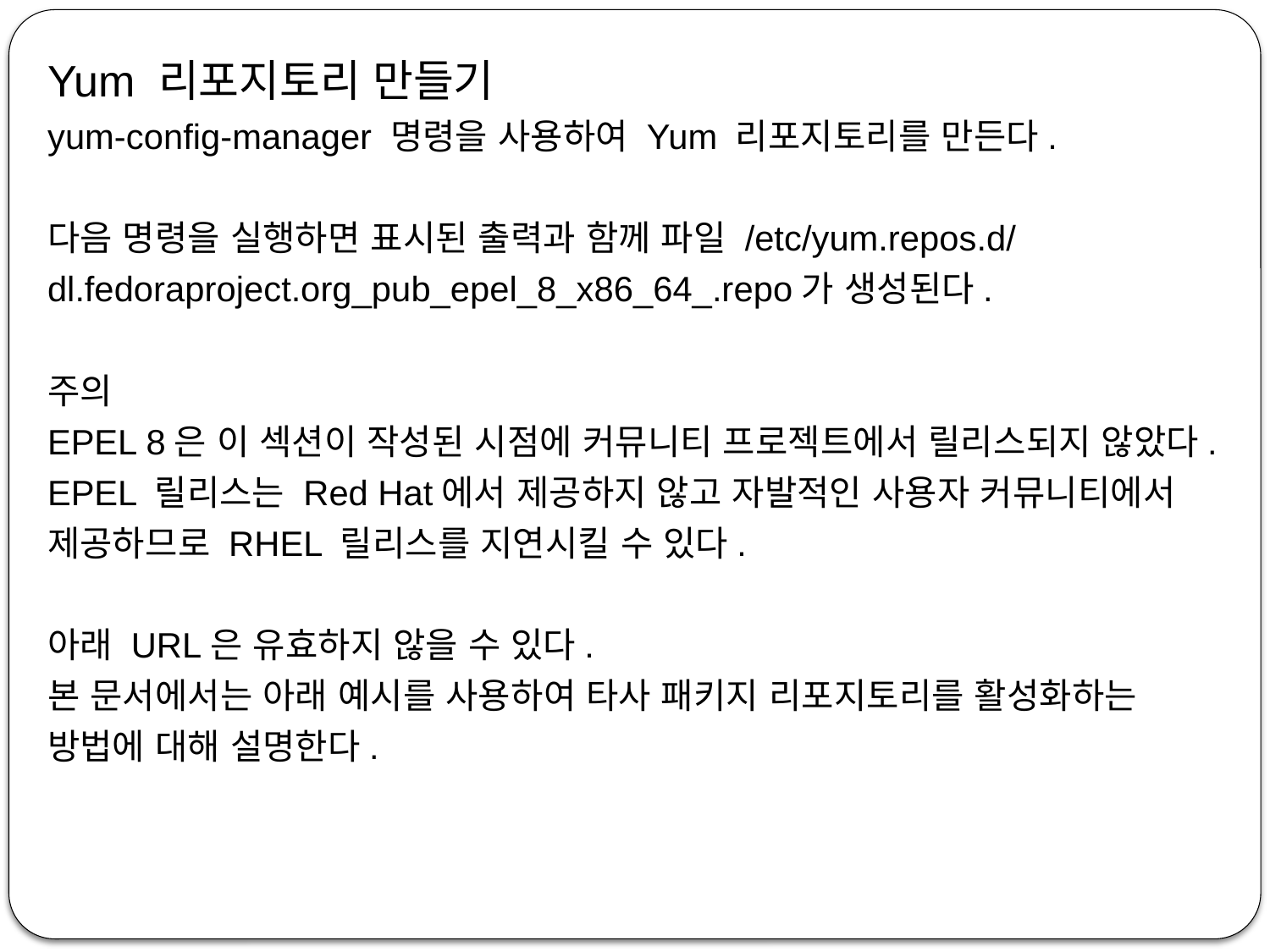

Yum 리포지토리 만들기
yum-config-manager 명령을 사용하여 Yum 리포지토리를 만든다.

다음 명령을 실행하면 표시된 출력과 함께 파일 /etc/yum.repos.d/dl.fedoraproject.org_pub_epel_8_x86_64_.repo가 생성된다.

주의
EPEL 8은 이 섹션이 작성된 시점에 커뮤니티 프로젝트에서 릴리스되지 않았다.
EPEL 릴리스는 Red Hat에서 제공하지 않고 자발적인 사용자 커뮤니티에서 제공하므로 RHEL 릴리스를 지연시킬 수 있다.

아래 URL은 유효하지 않을 수 있다.
본 문서에서는 아래 예시를 사용하여 타사 패키지 리포지토리를 활성화하는 방법에 대해 설명한다.